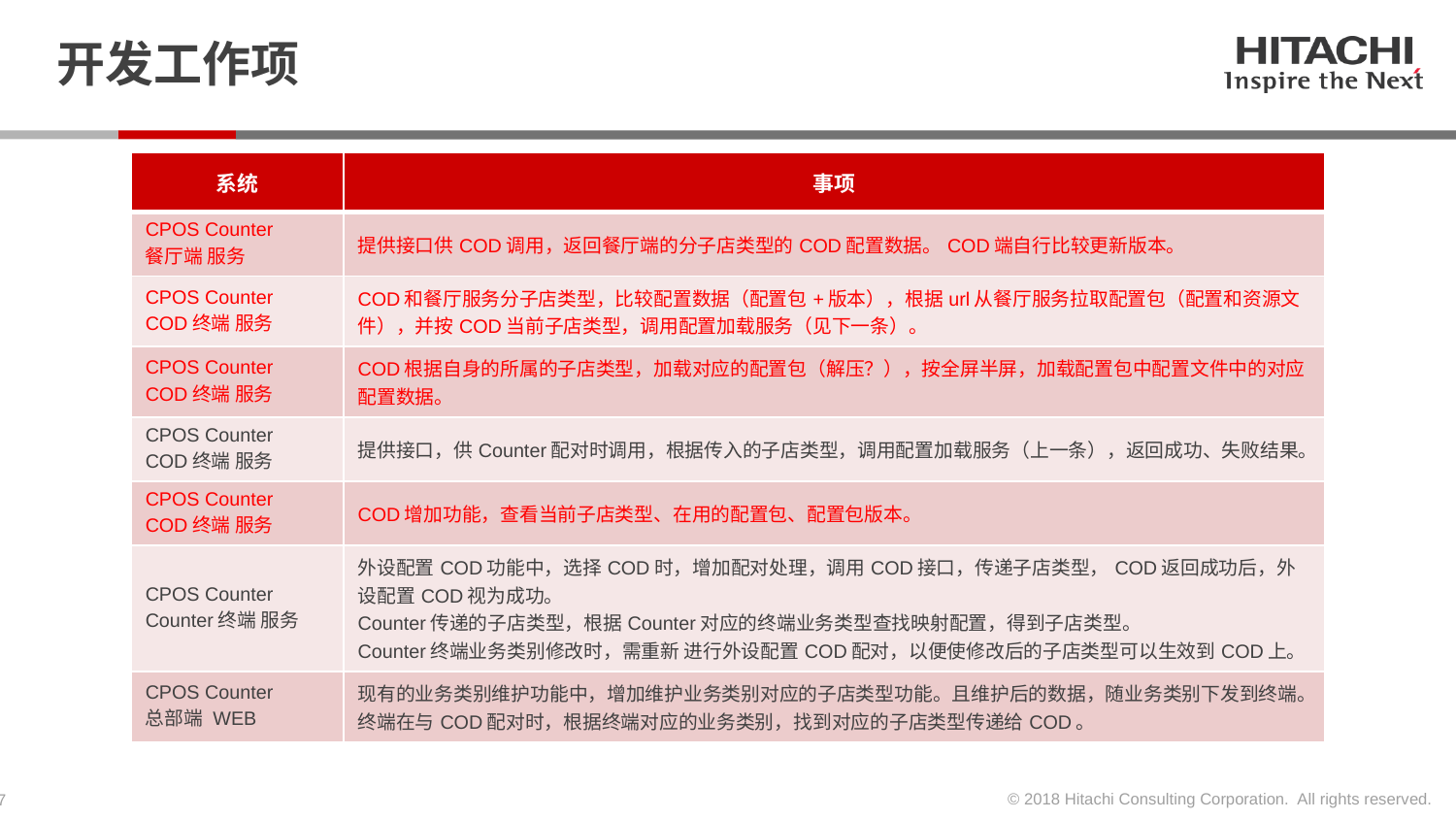

# 开发工作项
| 系统 | 事项 |
| --- | --- |
| CPOS Counter 餐厅端 服务 | 提供接口供COD调用，返回餐厅端的分子店类型的COD配置数据。COD端自行比较更新版本。 |
| CPOS Counter COD终端 服务 | COD和餐厅服务分子店类型，比较配置数据（配置包+版本），根据url从餐厅服务拉取配置包（配置和资源文件），并按COD当前子店类型，调用配置加载服务（见下一条）。 |
| CPOS Counter COD终端 服务 | COD根据自身的所属的子店类型，加载对应的配置包（解压？），按全屏半屏，加载配置包中配置文件中的对应配置数据。 |
| CPOS Counter COD终端 服务 | 提供接口，供Counter配对时调用，根据传入的子店类型，调用配置加载服务（上一条），返回成功、失败结果。 |
| CPOS Counter COD终端 服务 | COD增加功能，查看当前子店类型、在用的配置包、配置包版本。 |
| CPOS Counter Counter终端 服务 | 外设配置COD功能中，选择COD时，增加配对处理，调用COD接口，传递子店类型，COD返回成功后，外设配置COD视为成功。 Counter传递的子店类型，根据Counter对应的终端业务类型查找映射配置，得到子店类型。 Counter终端业务类别修改时，需重新 进行外设配置COD配对，以便使修改后的子店类型可以生效到COD上。 |
| CPOS Counter 总部端 WEB | 现有的业务类别维护功能中，增加维护业务类别对应的子店类型功能。且维护后的数据，随业务类别下发到终端。 终端在与COD配对时，根据终端对应的业务类别，找到对应的子店类型传递给COD。 |